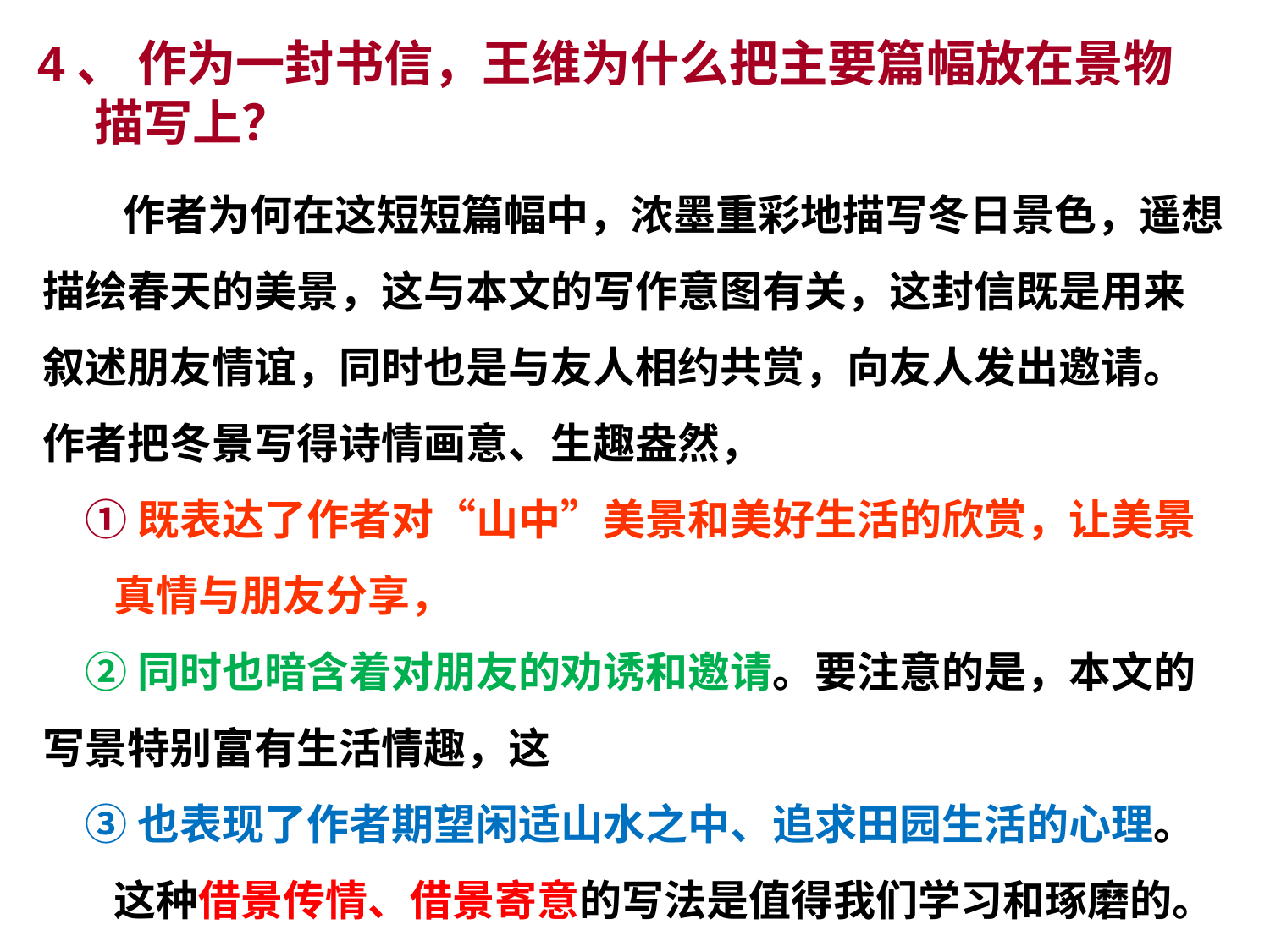

4、 作为一封书信，王维为什么把主要篇幅放在景物
    描写上？
   作者为何在这短短篇幅中，浓墨重彩地描写冬日景色，遥想描绘春天的美景，这与本文的写作意图有关，这封信既是用来叙述朋友情谊，同时也是与友人相约共赏，向友人发出邀请。作者把冬景写得诗情画意、生趣盎然，
①既表达了作者对“山中”美景和美好生活的欣赏，让美景
  真情与朋友分享，
②同时也暗含着对朋友的劝诱和邀请。要注意的是，本文的写景特别富有生活情趣，这
③也表现了作者期望闲适山水之中、追求田园生活的心理。
  这种借景传情、借景寄意的写法是值得我们学习和琢磨的。